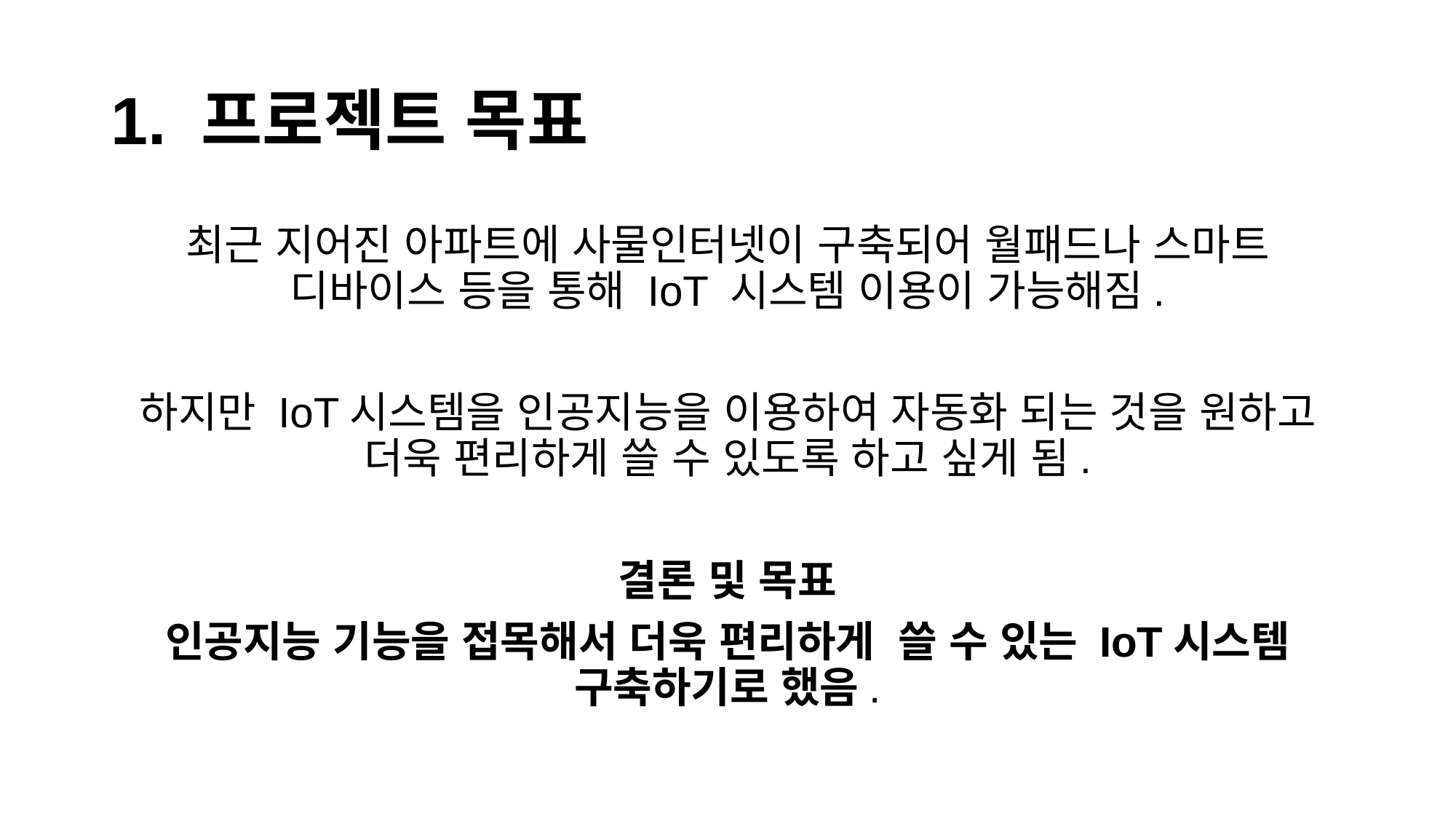

# 1. 프로젝트 목표
최근 지어진 아파트에 사물인터넷이 구축되어 월패드나 스마트 디바이스 등을 통해 IoT 시스템 이용이 가능해짐.

하지만 IoT시스템을 인공지능을 이용하여 자동화 되는 것을 원하고 더욱 편리하게 쓸 수 있도록 하고 싶게 됨.

결론 및 목표
인공지능 기능을 접목해서 더욱 편리하게  쓸 수 있는 IoT시스템 구축하기로 했음.